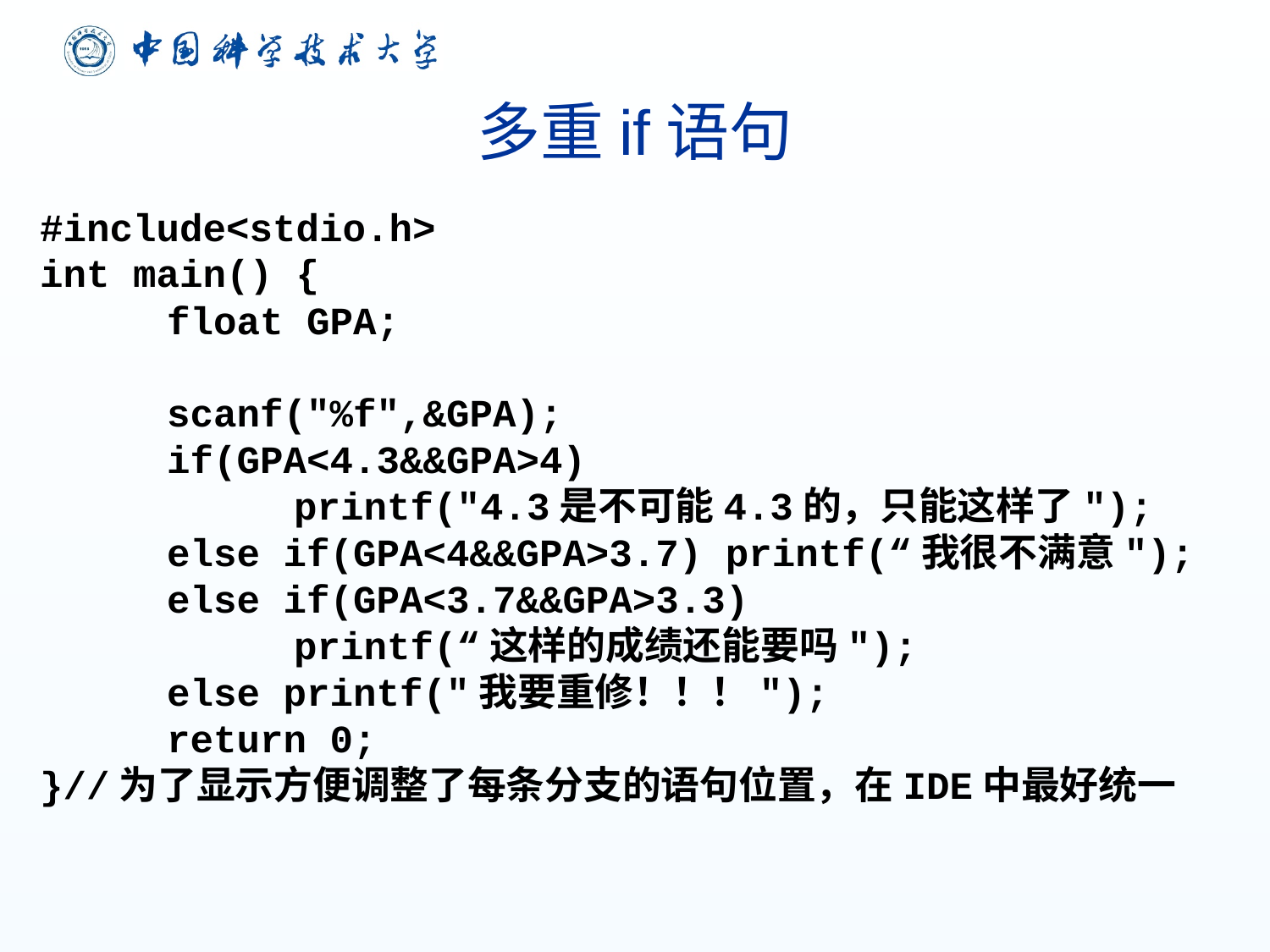

# 多重if语句
#include<stdio.h>
int main() {
	float GPA;

	scanf("%f",&GPA);
	if(GPA<4.3&&GPA>4)
		printf("4.3是不可能4.3的，只能这样了");
	else if(GPA<4&&GPA>3.7) printf(“我很不满意");
	else if(GPA<3.7&&GPA>3.3)
		printf(“这样的成绩还能要吗");
	else printf("我要重修！！！");
	return 0;
}//为了显示方便调整了每条分支的语句位置，在IDE中最好统一